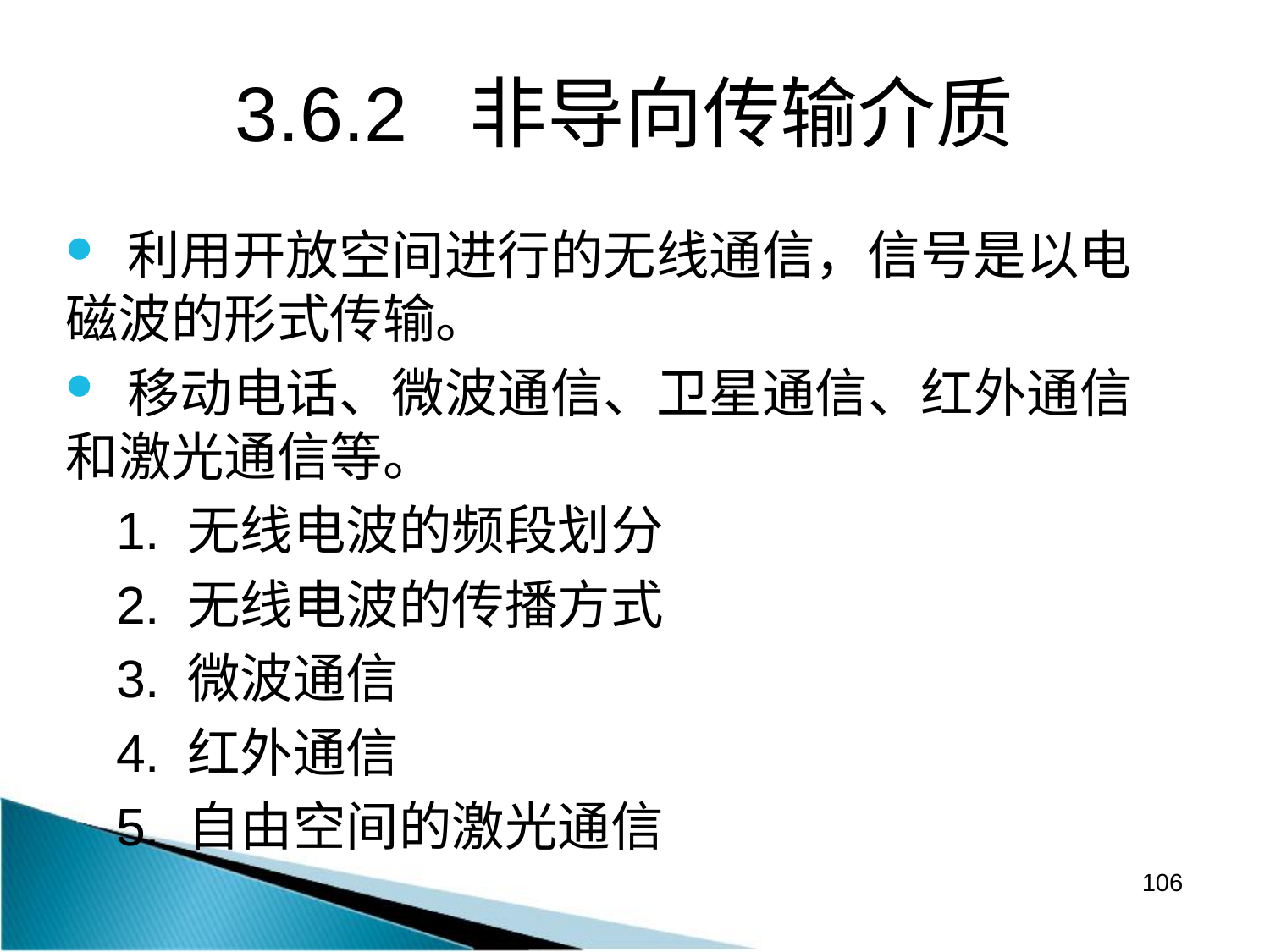

# 3.6.2  非导向传输介质
 利用开放空间进行的无线通信，信号是以电磁波的形式传输。
 移动电话、微波通信、卫星通信、红外通信和激光通信等。
1. 无线电波的频段划分
2. 无线电波的传播方式
3. 微波通信
4. 红外通信
5. 自由空间的激光通信
106